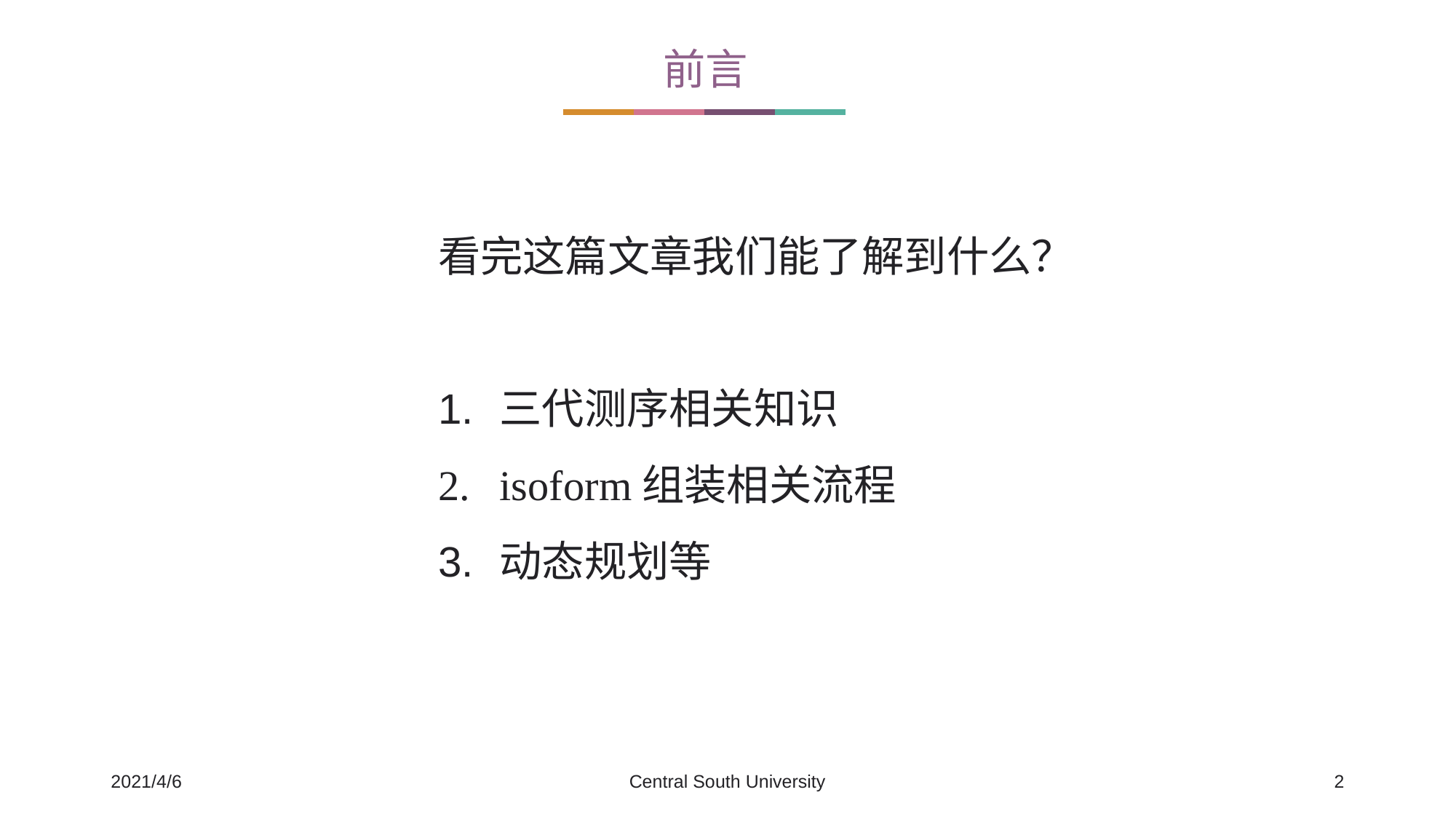

前言
看完这篇文章我们能了解到什么？

三代测序相关知识
isoform组装相关流程
动态规划等
Central South University
2021/4/6
2